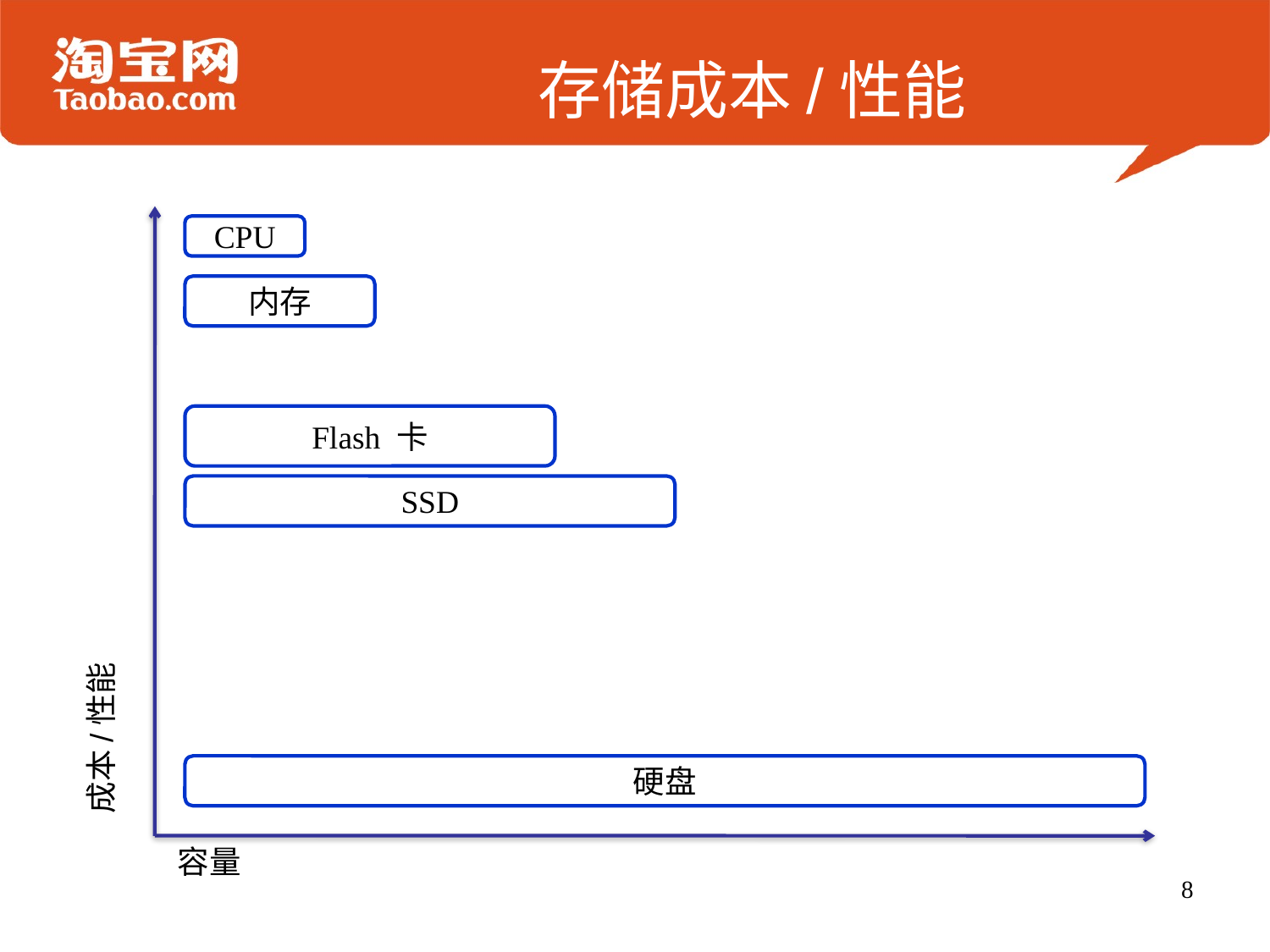

# 存储成本/性能
CPU
内存
Flash 卡
SSD
成本/性能
硬盘
容量
8